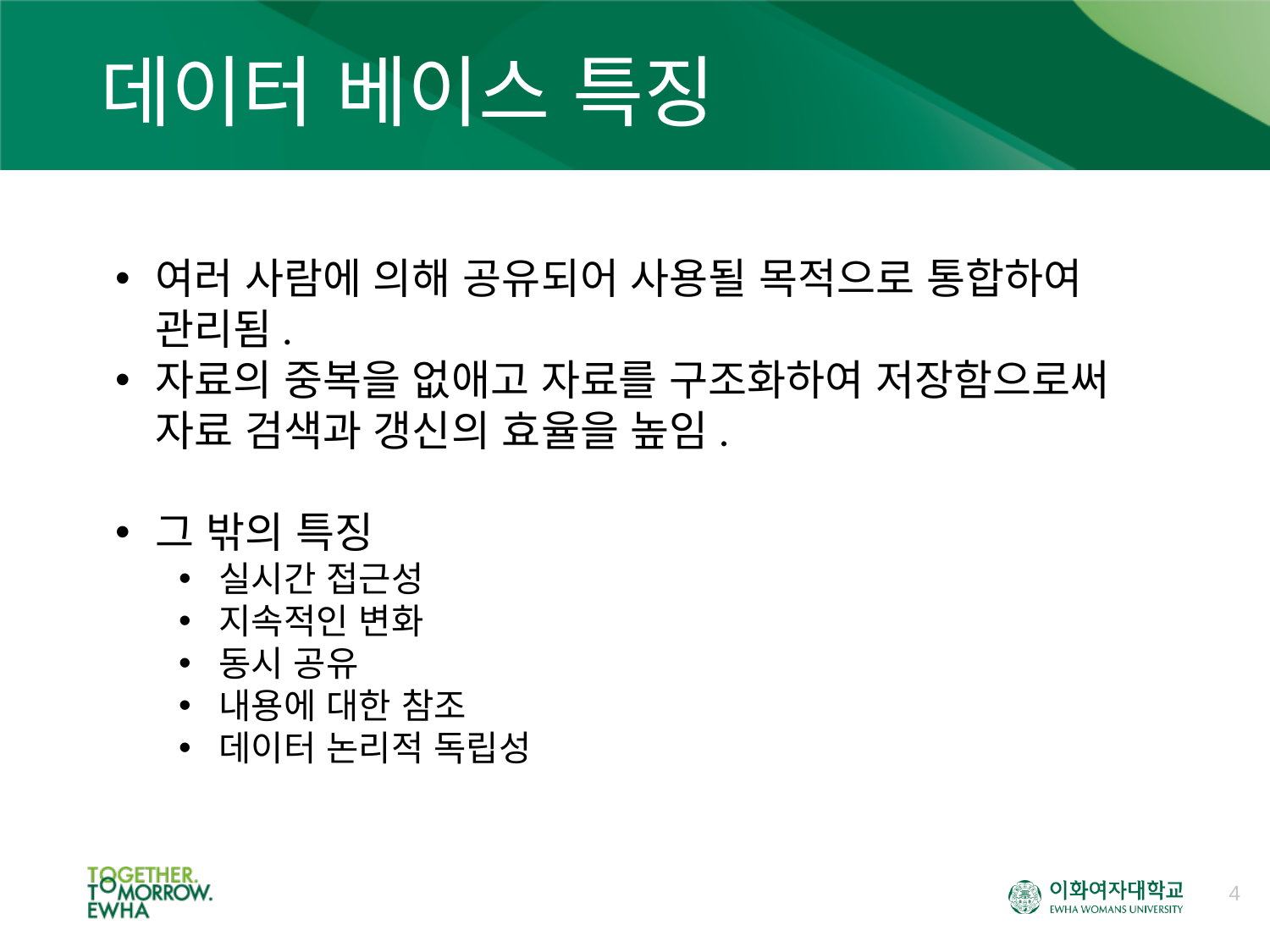

# 데이터 베이스 특징
여러 사람에 의해 공유되어 사용될 목적으로 통합하여 관리됨.
자료의 중복을 없애고 자료를 구조화하여 저장함으로써 자료 검색과 갱신의 효율을 높임.

그 밖의 특징
실시간 접근성
지속적인 변화
동시 공유
내용에 대한 참조
데이터 논리적 독립성
4